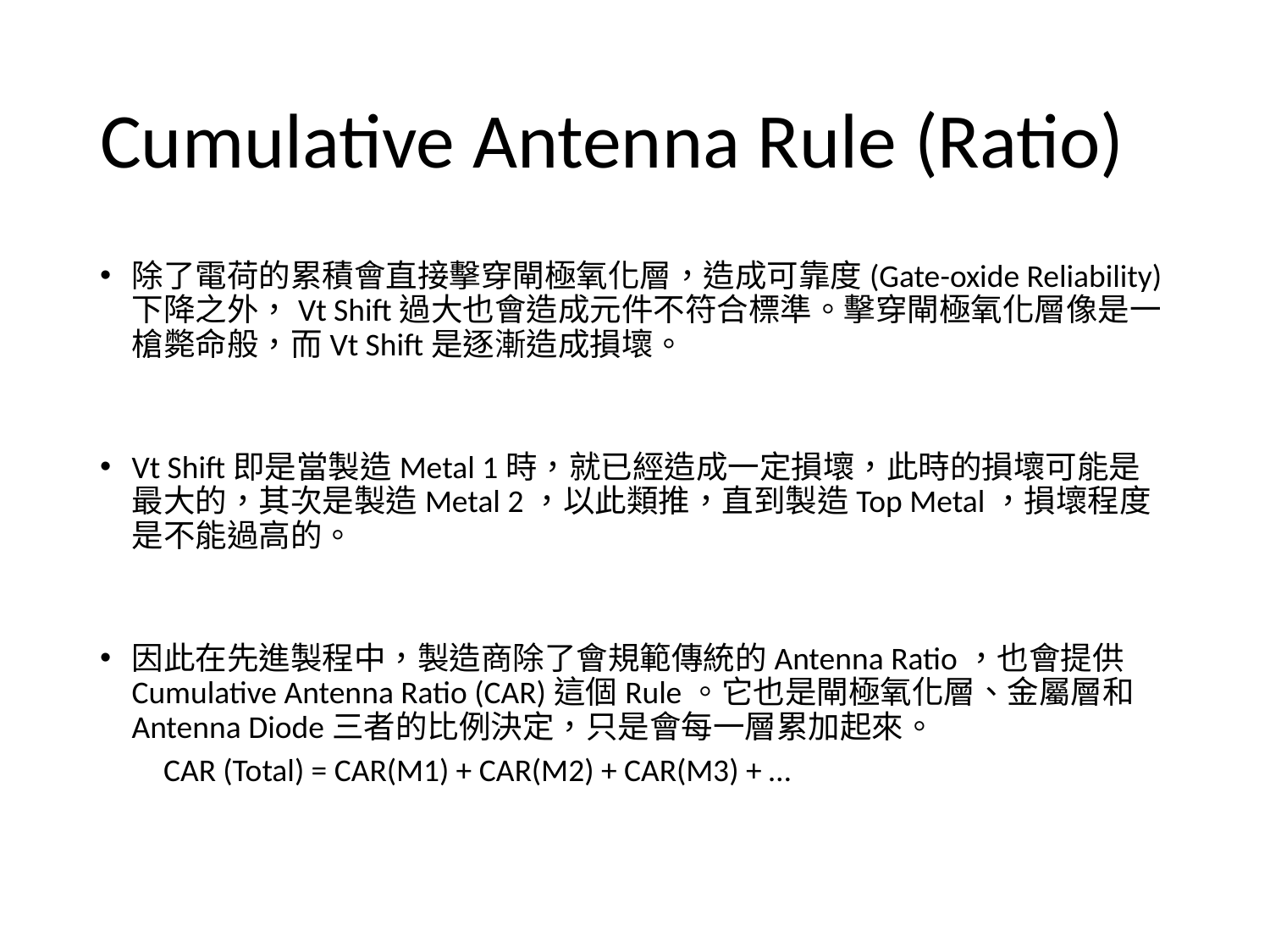

# Cumulative Antenna Rule (Ratio)
除了電荷的累積會直接擊穿閘極氧化層，造成可靠度(Gate-oxide Reliability)下降之外，Vt Shift過大也會造成元件不符合標準。擊穿閘極氧化層像是一槍斃命般，而Vt Shift是逐漸造成損壞。

Vt Shift即是當製造Metal 1時，就已經造成一定損壞，此時的損壞可能是最大的，其次是製造Metal 2，以此類推，直到製造Top Metal，損壞程度是不能過高的。

因此在先進製程中，製造商除了會規範傳統的Antenna Ratio，也會提供Cumulative Antenna Ratio (CAR)這個Rule。它也是閘極氧化層、金屬層和Antenna Diode三者的比例決定，只是會每一層累加起來。
CAR (Total) = CAR(M1) + CAR(M2) + CAR(M3) + …